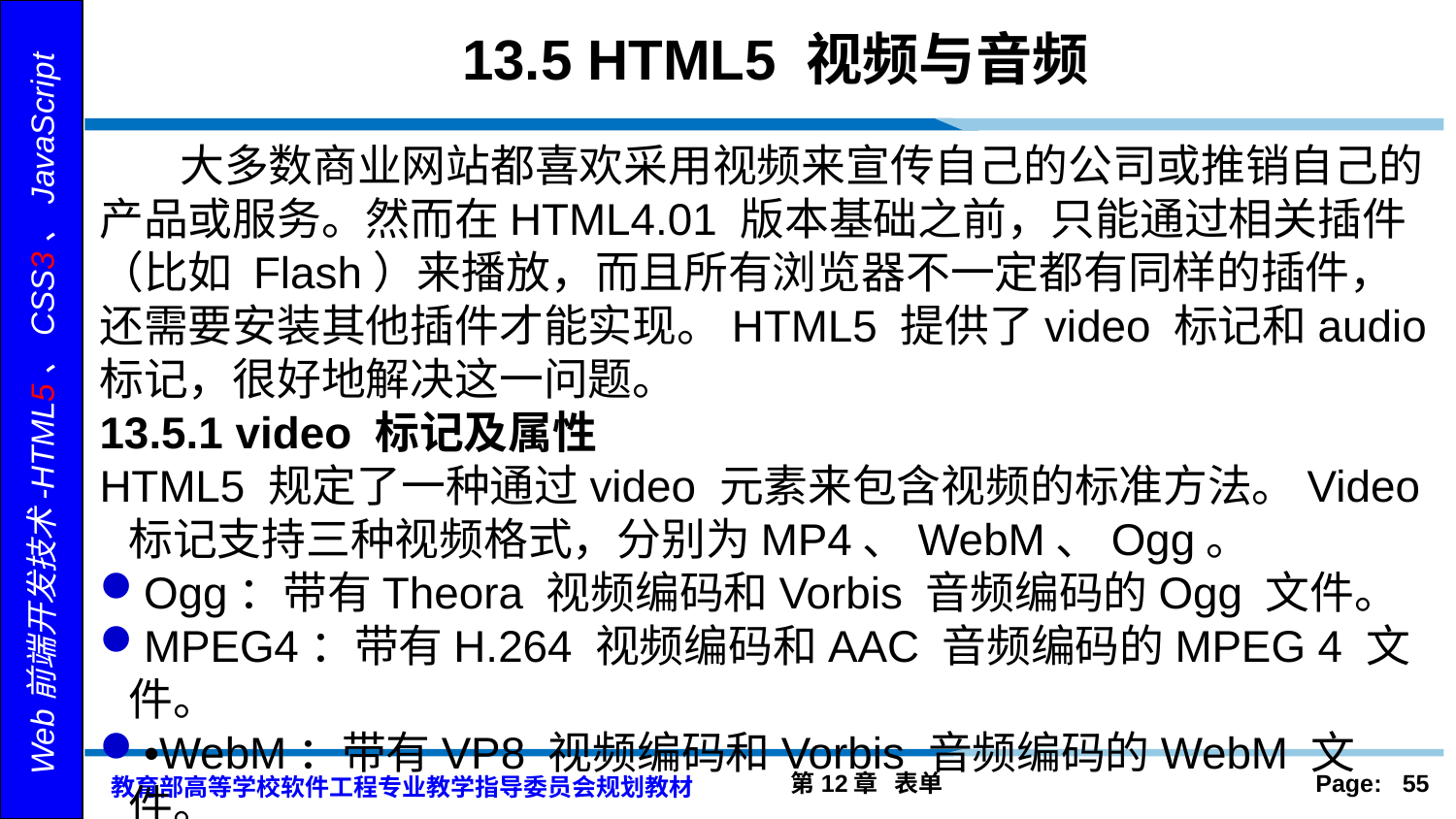

# 13.5 HTML5 视频与音频
       大多数商业网站都喜欢采用视频来宣传自己的公司或推销自己的产品或服务。然而在HTML4.01 版本基础之前，只能通过相关插件（比如 Flash）来播放，而且所有浏览器不一定都有同样的插件，还需要安装其他插件才能实现。HTML5 提供了video 标记和audio 标记，很好地解决这一问题。
13.5.1 video 标记及属性
HTML5 规定了一种通过video 元素来包含视频的标准方法。Video 标记支持三种视频格式，分别为MP4、WebM、Ogg。
Ogg：带有Theora 视频编码和Vorbis 音频编码的Ogg 文件。
MPEG4：带有H.264 视频编码和AAC 音频编码的MPEG 4 文件。
•WebM：带有VP8 视频编码和Vorbis 音频编码的WebM 文件。